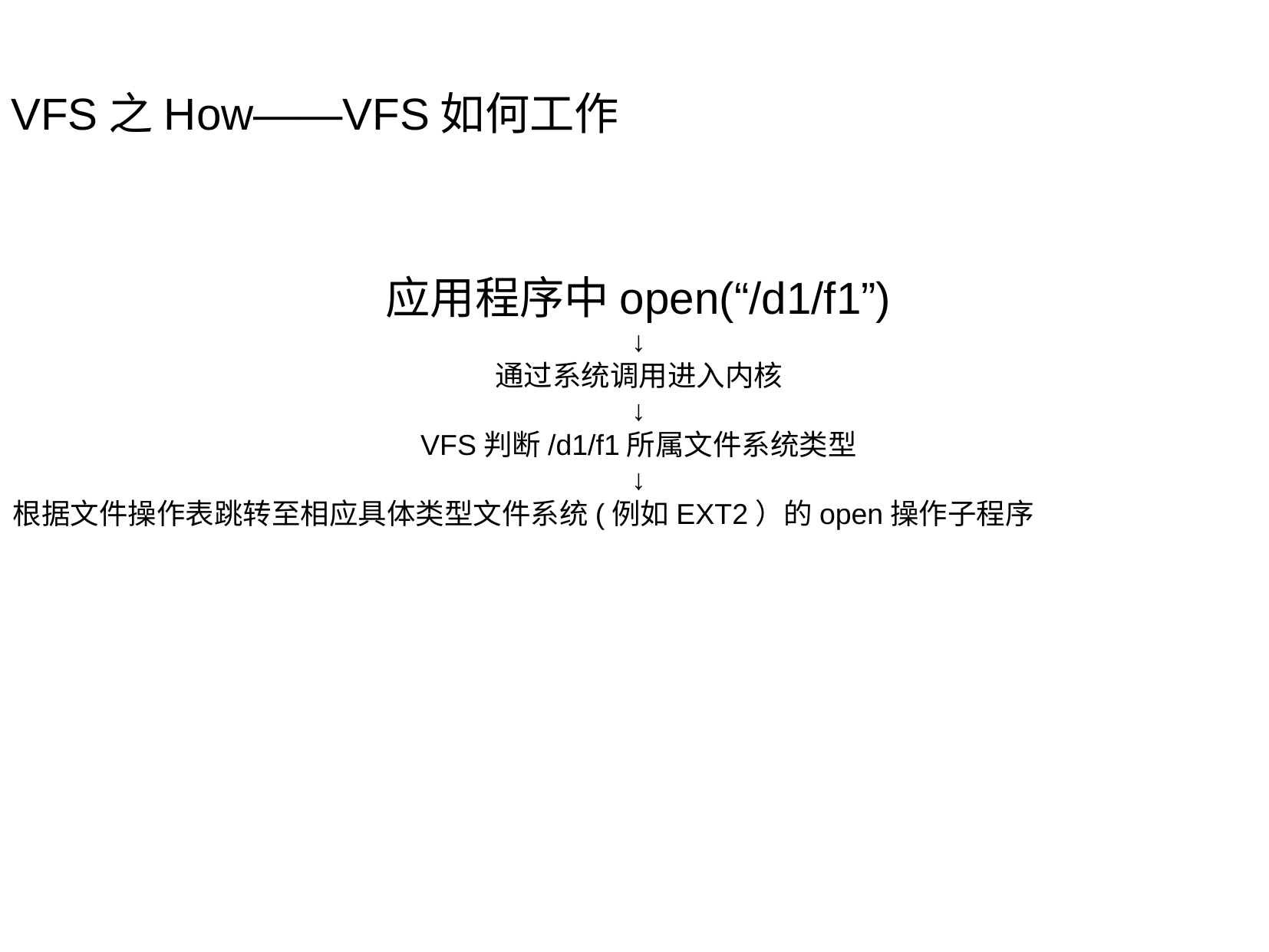

VFS之How——VFS如何工作
应用程序中open(“/d1/f1”)
↓
通过系统调用进入内核
↓
VFS判断/d1/f1所属文件系统类型
↓
根据文件操作表跳转至相应具体类型文件系统(例如EXT2）的open操作子程序